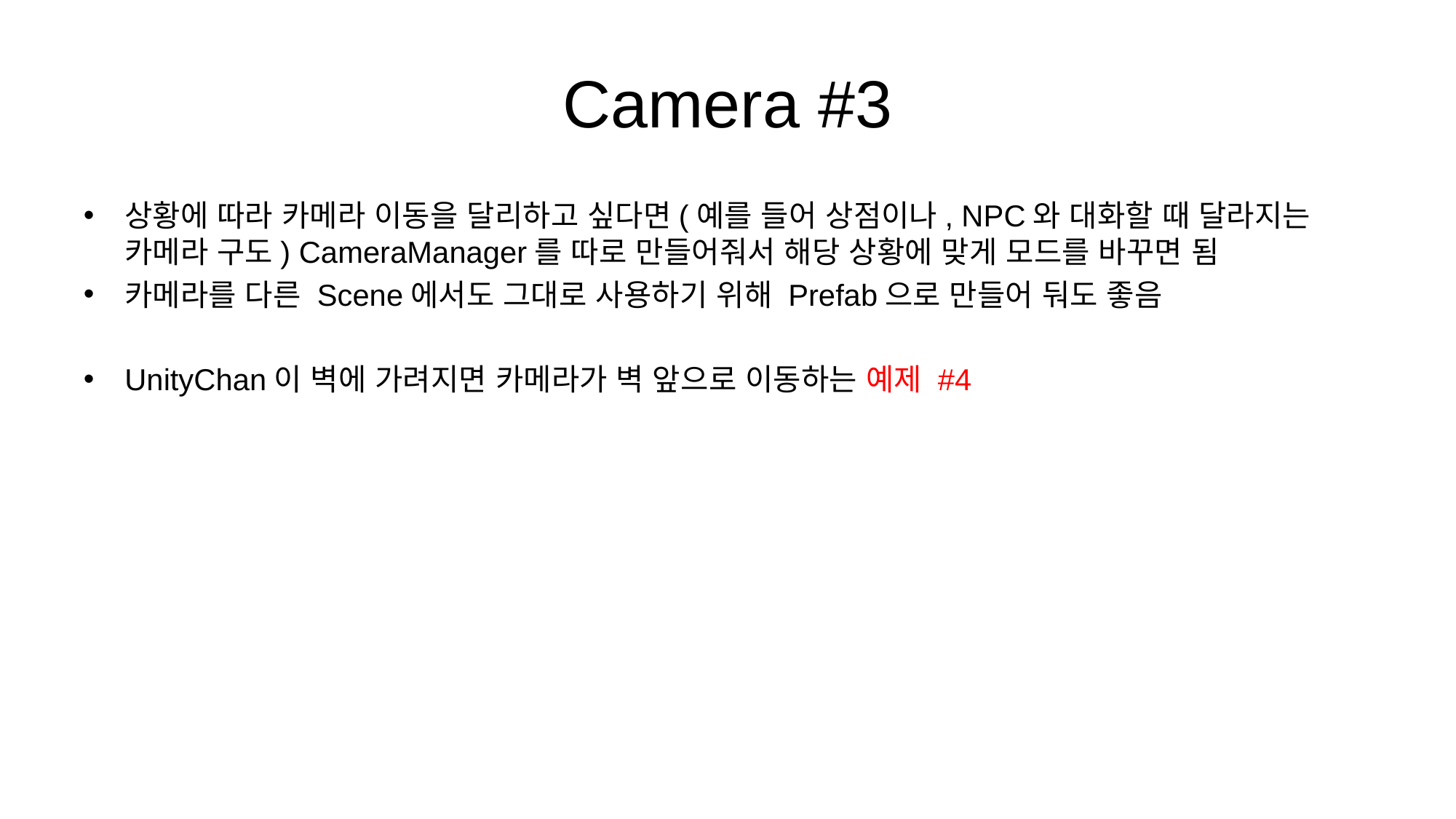

# Camera #3
상황에 따라 카메라 이동을 달리하고 싶다면(예를 들어 상점이나, NPC와 대화할 때 달라지는 카메라 구도) CameraManager를 따로 만들어줘서 해당 상황에 맞게 모드를 바꾸면 됨
카메라를 다른 Scene에서도 그대로 사용하기 위해 Prefab으로 만들어 둬도 좋음

UnityChan이 벽에 가려지면 카메라가 벽 앞으로 이동하는 예제 #4